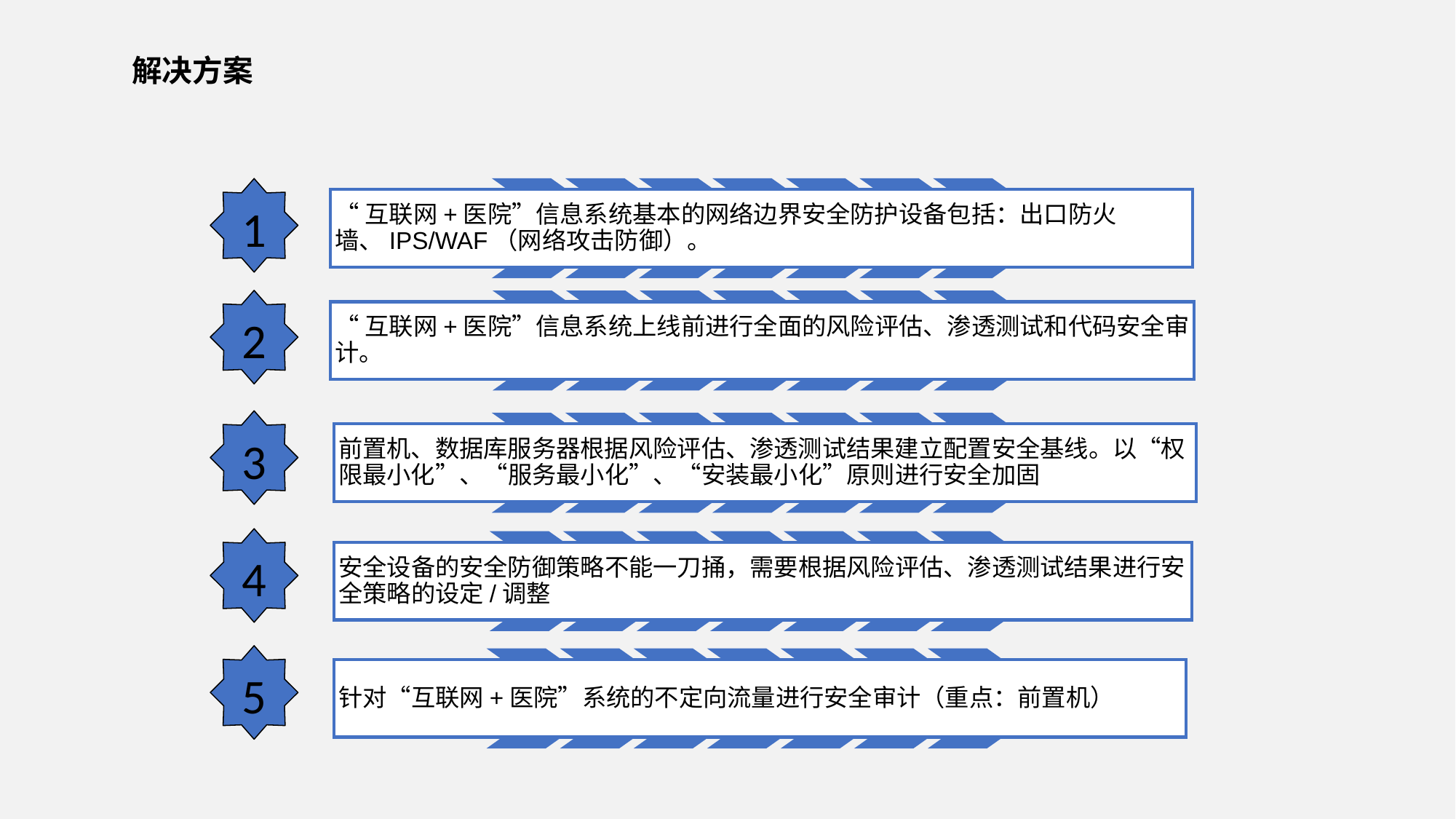

解决方案

“互联网+医院”信息系统基本的网络边界安全防护设备包括：出口防火墙、IPS/WAF（网络攻击防御）。

“互联网+医院”信息系统上线前进行全面的风险评估、渗透测试和代码安全审计。

前置机、数据库服务器根据风险评估、渗透测试结果建立配置安全基线。以“权限最小化”、“服务最小化”、“安装最小化”原则进行安全加固

安全设备的安全防御策略不能一刀捅，需要根据风险评估、渗透测试结果进行安全策略的设定/调整

针对“互联网+医院”系统的不定向流量进行安全审计（重点：前置机）
1
2
3
4
5